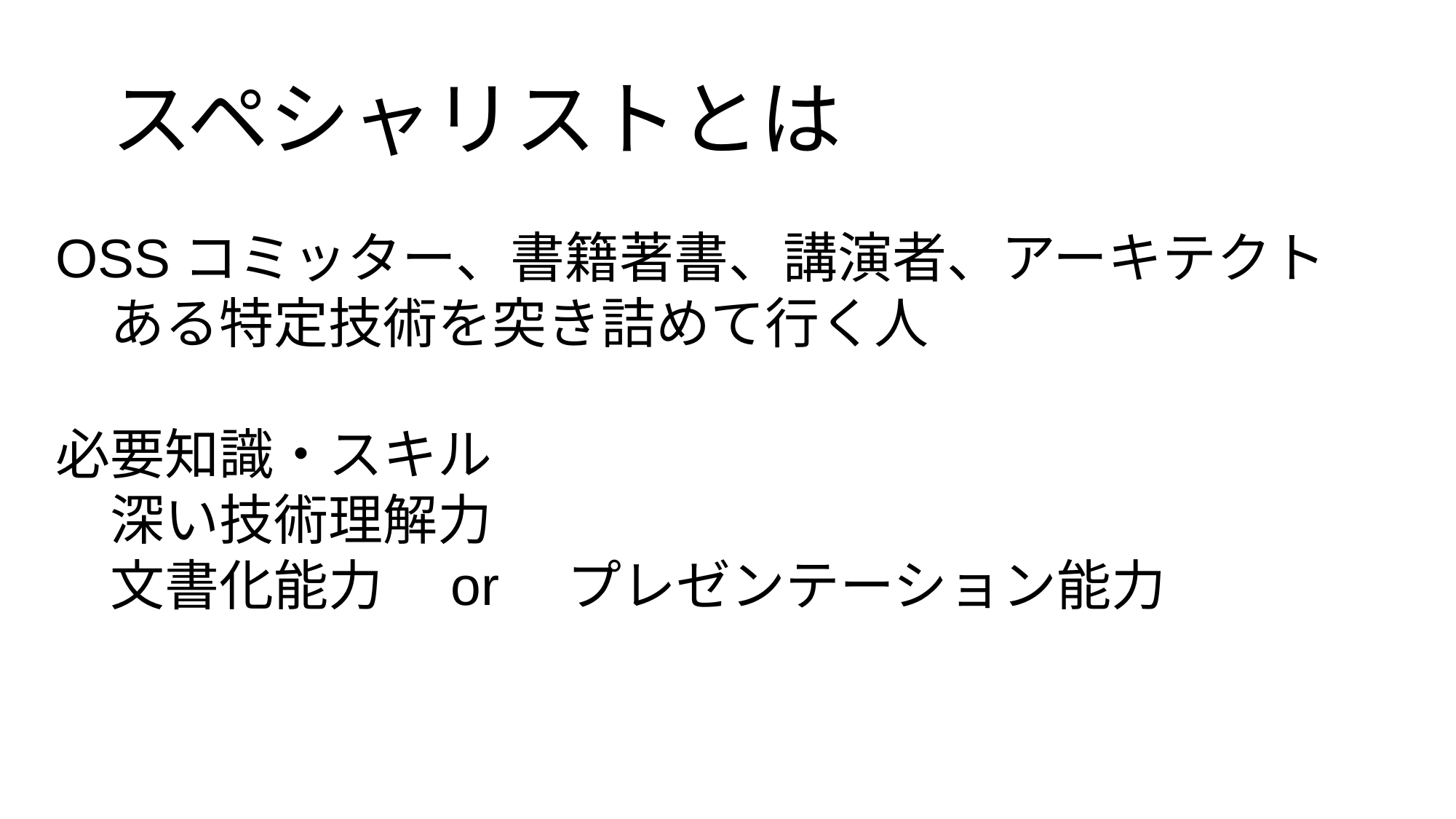

# スペシャリストとは
OSSコミッター、書籍著書、講演者、アーキテクト
　ある特定技術を突き詰めて行く人

必要知識・スキル
　深い技術理解力
　文書化能力　or　プレゼンテーション能力